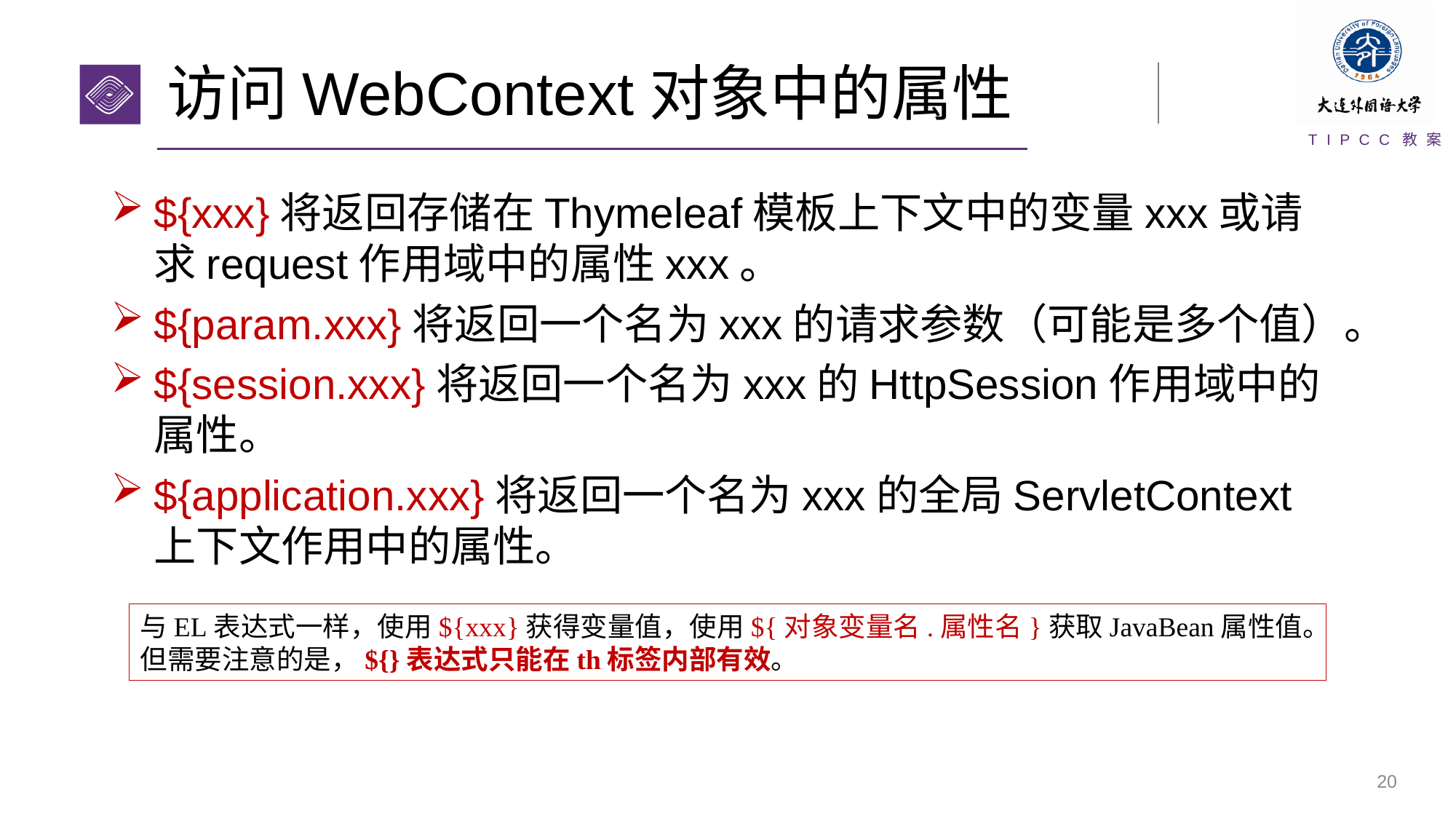

# 访问WebContext对象中的属性
${xxx}将返回存储在Thymeleaf模板上下文中的变量xxx或请求request作用域中的属性xxx。
${param.xxx}将返回一个名为xxx的请求参数（可能是多个值）。
${session.xxx}将返回一个名为xxx的HttpSession作用域中的属性。
${application.xxx}将返回一个名为xxx的全局ServletContext上下文作用中的属性。

与EL表达式一样，使用${xxx}获得变量值，使用${对象变量名.属性名}获取JavaBean属性值。但需要注意的是，${}表达式只能在th标签内部有效。
20